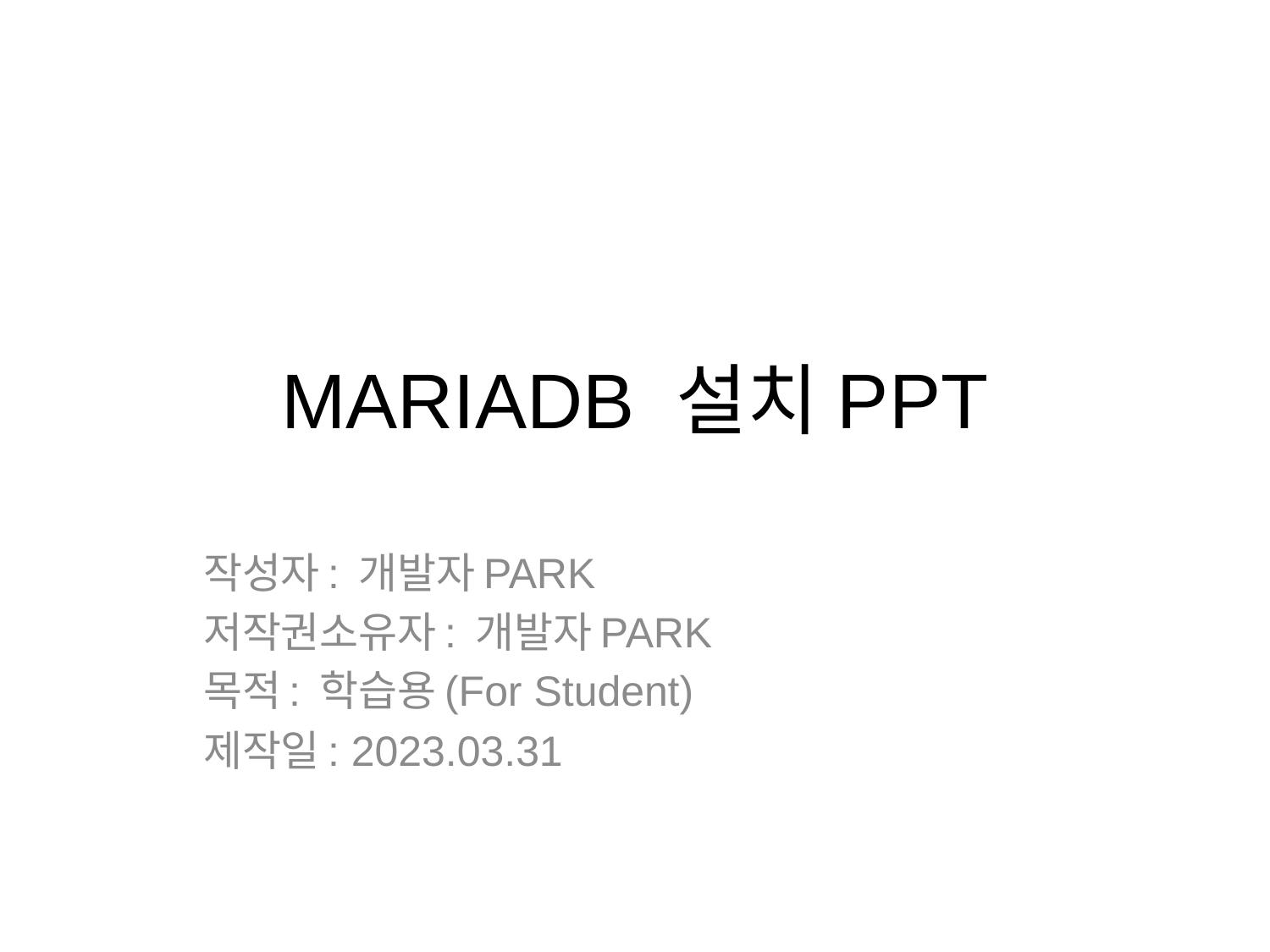

# MARIADB 설치PPT
작성자: 개발자PARK
저작권소유자: 개발자PARK
목적: 학습용(For Student)
제작일: 2023.03.31